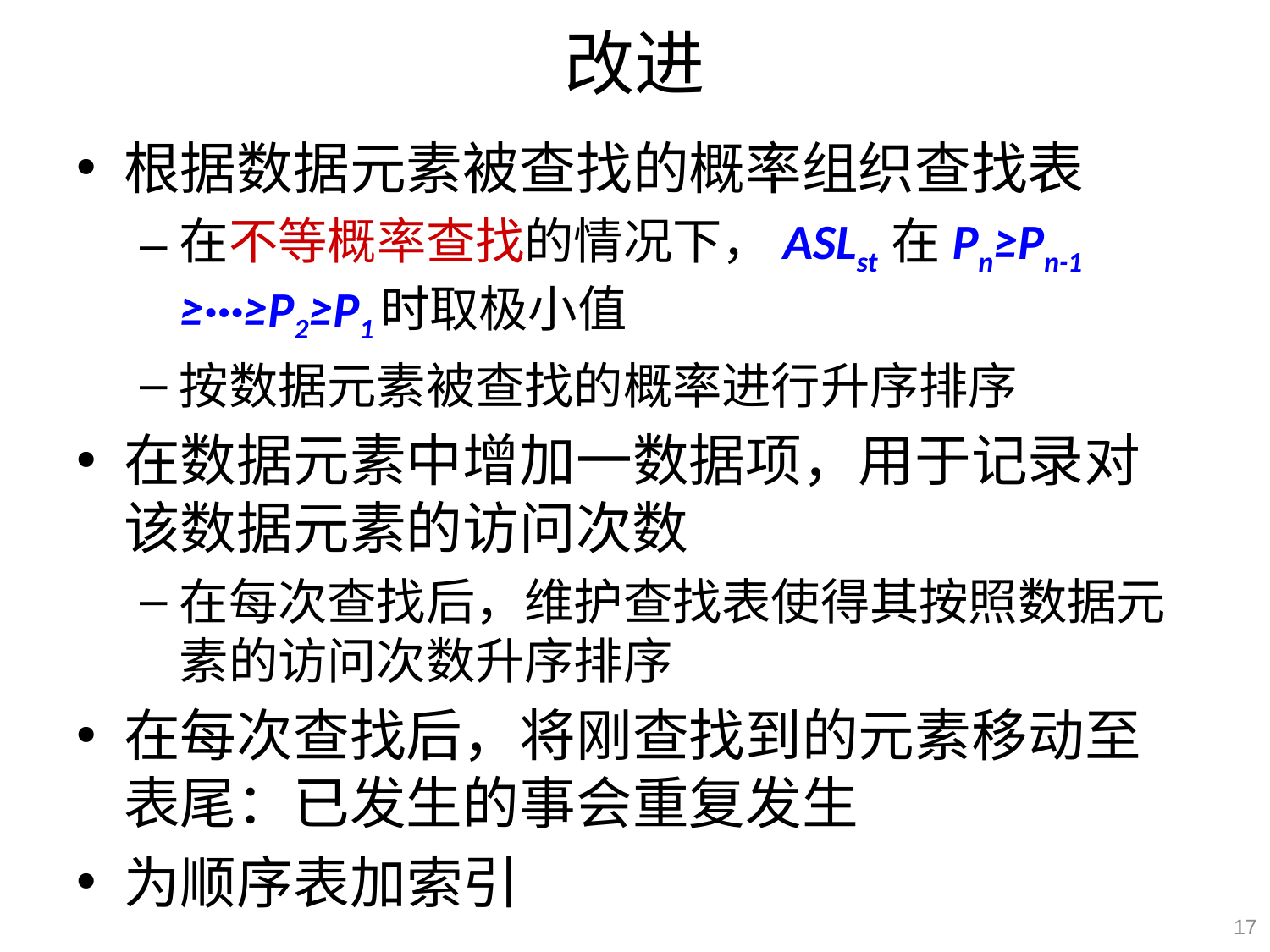

# 改进
根据数据元素被查找的概率组织查找表
在不等概率查找的情况下，ASLst 在Pn≥Pn-1 ≥···≥P2≥P1时取极小值
按数据元素被查找的概率进行升序排序
在数据元素中增加一数据项，用于记录对该数据元素的访问次数
在每次查找后，维护查找表使得其按照数据元素的访问次数升序排序
在每次查找后，将刚查找到的元素移动至表尾：已发生的事会重复发生
为顺序表加索引

17